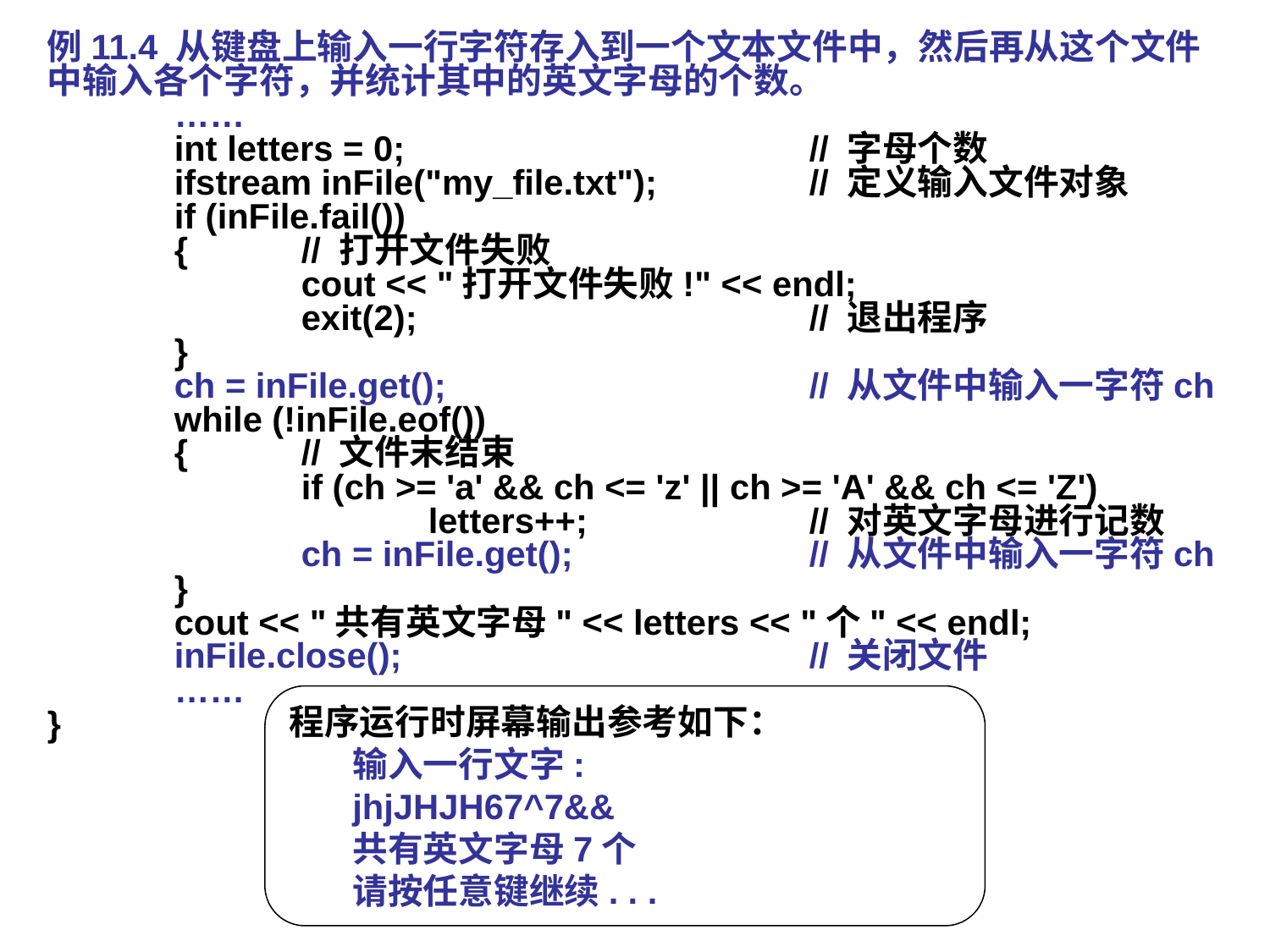

例11.4 从键盘上输入一行字符存入到一个文本文件中，然后再从这个文件中输入各个字符，并统计其中的英文字母的个数。
	……
	int letters = 0;				// 字母个数
	ifstream inFile("my_file.txt");		// 定义输入文件对象
	if (inFile.fail())
	{	// 打开文件失败
		cout << "打开文件失败!" << endl;
		exit(2);				// 退出程序
	}
	ch = inFile.get();			// 从文件中输入一字符ch
	while (!inFile.eof())
	{	// 文件末结束
		if (ch >= 'a' && ch <= 'z' || ch >= 'A' && ch <= 'Z')
			letters++;		// 对英文字母进行记数
		ch = inFile.get();		// 从文件中输入一字符ch
	}
	cout << "共有英文字母" << letters << "个" << endl;
	inFile.close();				// 关闭文件
	……
}
程序运行时屏幕输出参考如下：
输入一行文字:
jhjJHJH67^7&&
共有英文字母7个
请按任意键继续. . .